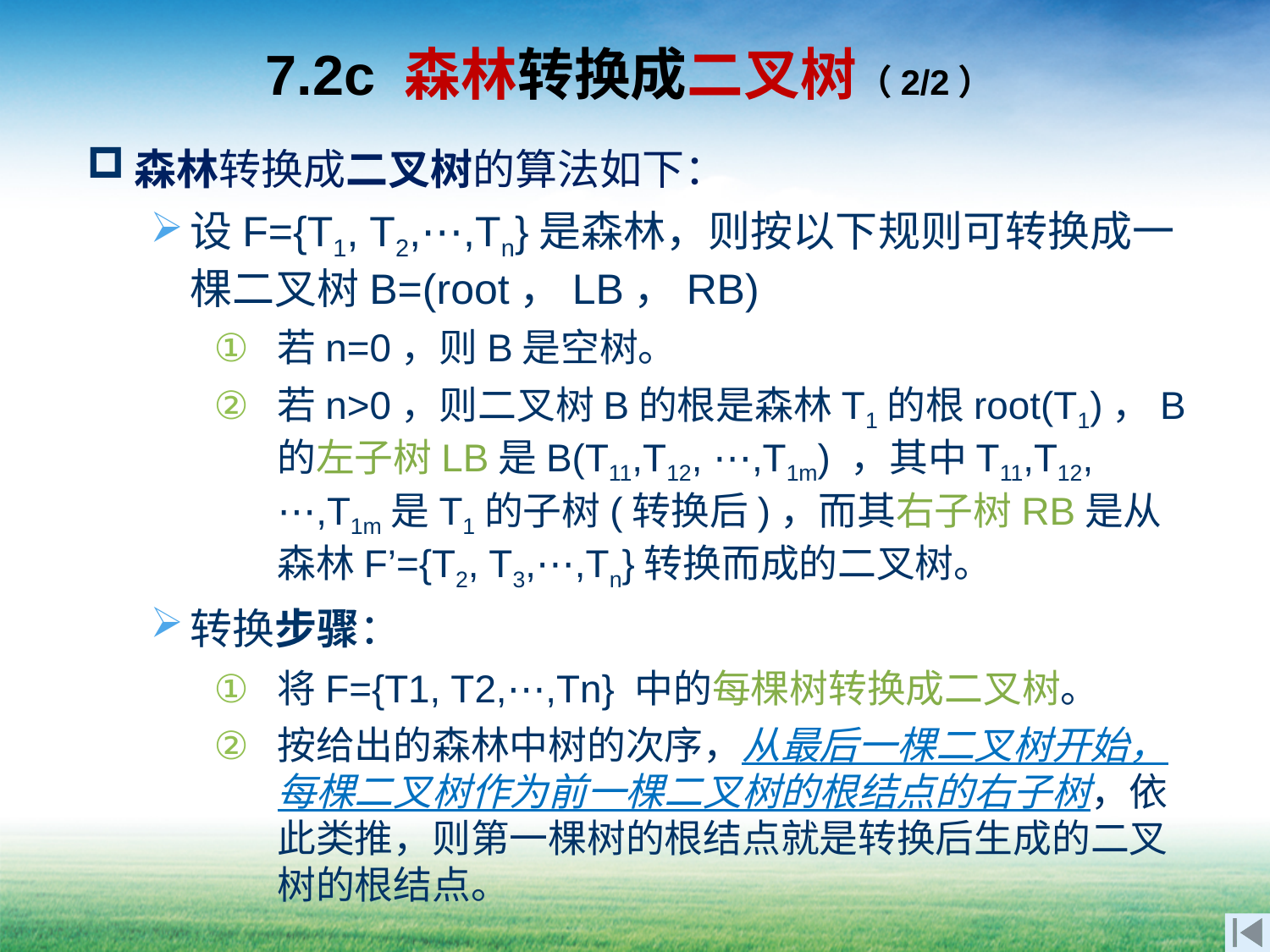

# 7.2c 森林转换成二叉树（2/2）
森林转换成二叉树的算法如下：
设F={T1, T2,⋯,Tn}是森林，则按以下规则可转换成一棵二叉树B=(root，LB，RB)
若n=0，则B是空树。
若n>0，则二叉树B的根是森林T1的根root(T1)，B的左子树LB是B(T11,T12, ⋯,T1m) ，其中T11,T12, ⋯,T1m是T1的子树(转换后)，而其右子树RB是从森林F’={T2, T3,⋯,Tn}转换而成的二叉树。
转换步骤：
将F={T1, T2,⋯,Tn} 中的每棵树转换成二叉树。
按给出的森林中树的次序，从最后一棵二叉树开始，每棵二叉树作为前一棵二叉树的根结点的右子树，依此类推，则第一棵树的根结点就是转换后生成的二叉树的根结点。